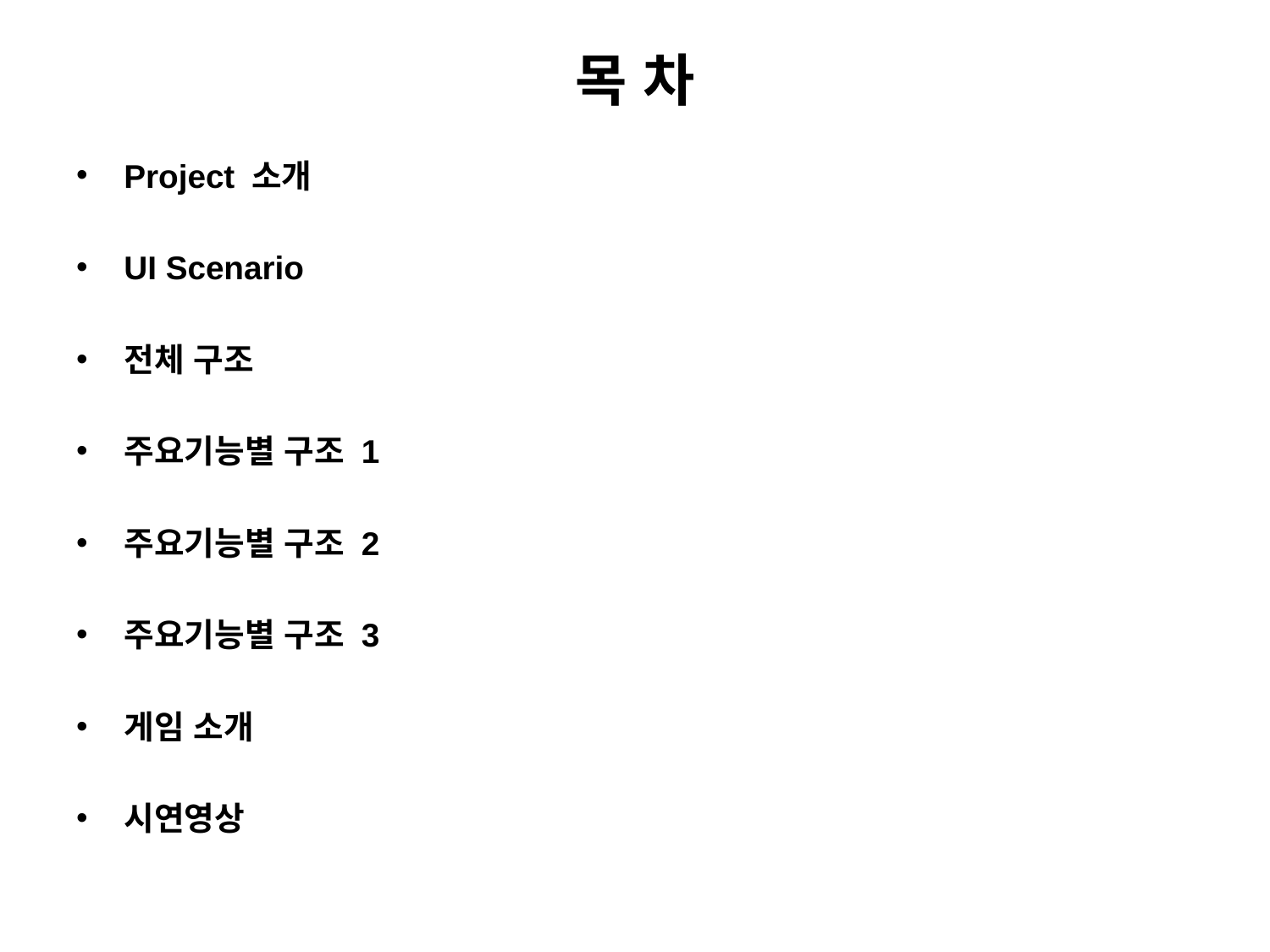

# 목 차
Project 소개

UI Scenario

전체 구조

주요기능별 구조 1

주요기능별 구조 2

주요기능별 구조 3

게임 소개

시연영상